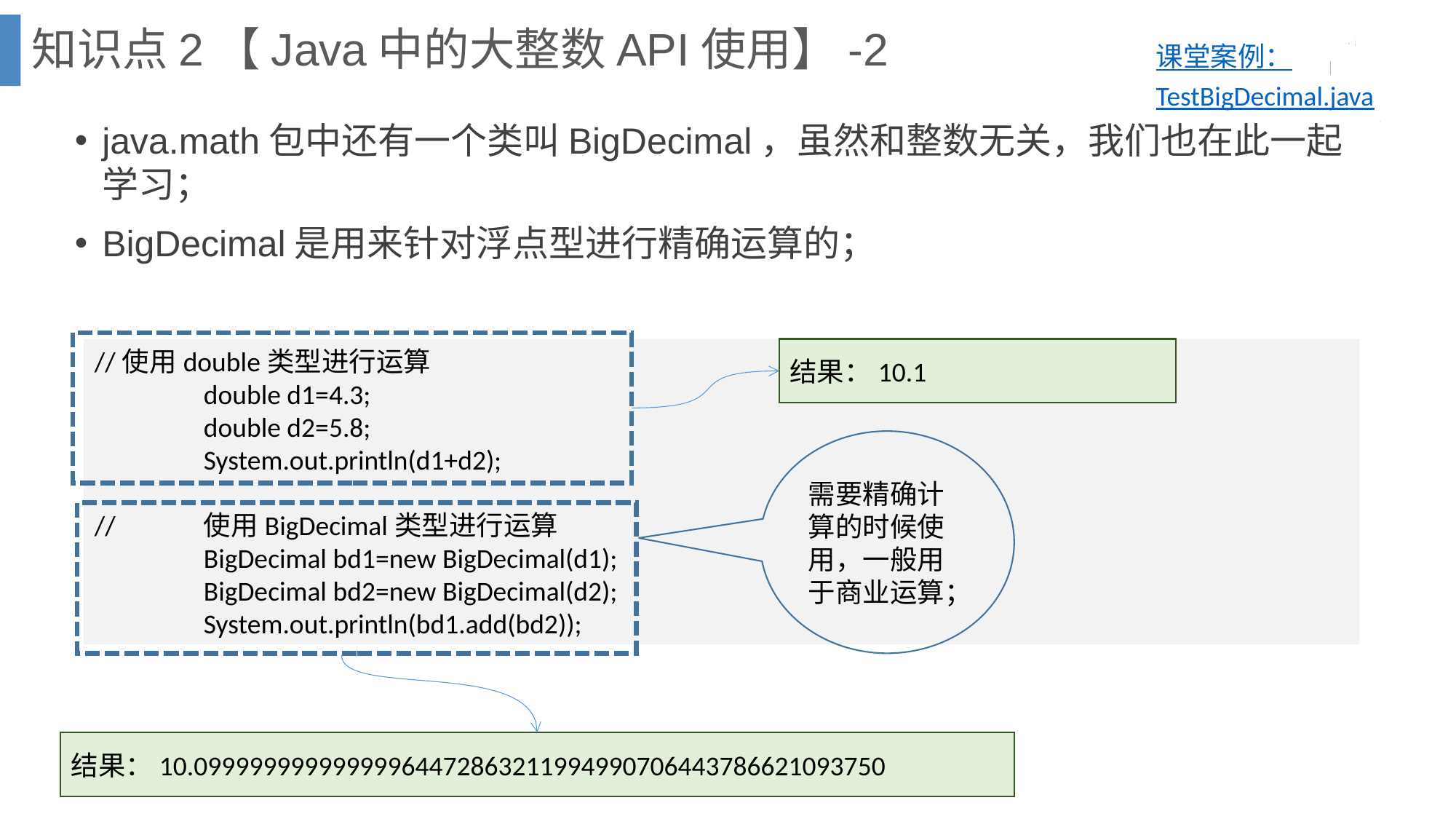

知识点2【Java中的大整数API使用】-2
课堂案例：TestBigDecimal.java
java.math包中还有一个类叫BigDecimal，虽然和整数无关，我们也在此一起学习；
BigDecimal是用来针对浮点型进行精确运算的；

//使用double类型进行运算
	double d1=4.3;
	double d2=5.8;
	System.out.println(d1+d2);

//	使用BigDecimal类型进行运算
	BigDecimal bd1=new BigDecimal(d1);
	BigDecimal bd2=new BigDecimal(d2);
	System.out.println(bd1.add(bd2));
结果：10.1
需要精确计算的时候使用，一般用于商业运算；

结果：10.09999999999999964472863211994990706443786621093750